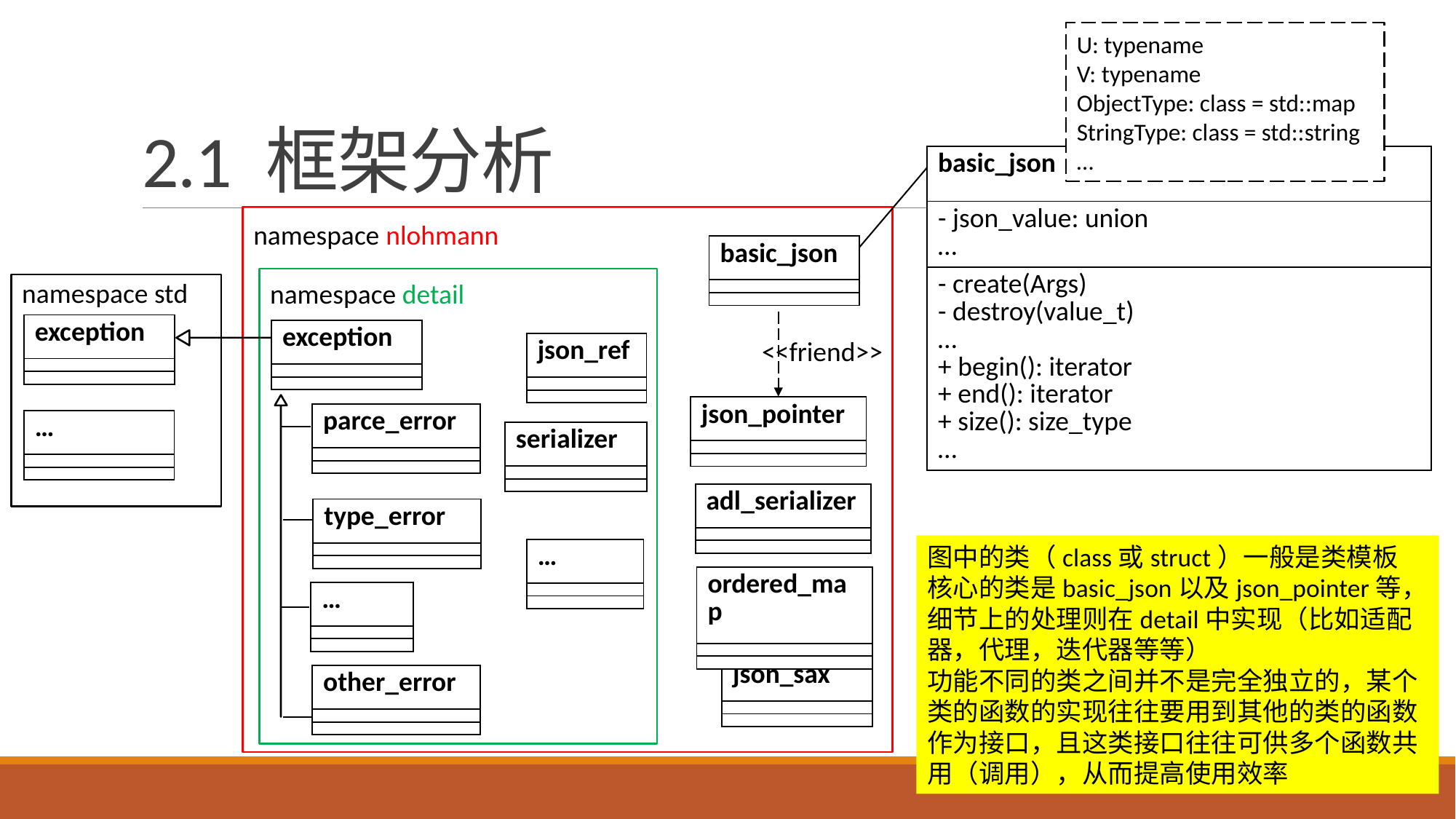

U: typename
V: typename
ObjectType: class = std::map
StringType: class = std::string
…
# 2.1 框架分析
| basic\_json |
| --- |
| - json\_value: union … |
| - create(Args) - destroy(value\_t) … + begin(): iterator + end(): iterator + size(): size\_type … |
namespace nlohmann

| basic\_json |
| --- |
|  |
|  |
namespace detail

namespace std

| exception |
| --- |
|  |
|  |
| exception |
| --- |
|  |
|  |
<<friend>>
| json\_ref |
| --- |
|  |
|  |

| json\_pointer |
| --- |
|  |
|  |
| parce\_error |
| --- |
|  |
|  |
| … |
| --- |
|  |
|  |
| serializer |
| --- |
|  |
|  |
| adl\_serializer |
| --- |
|  |
|  |
| type\_error |
| --- |
|  |
|  |
图中的类（class或struct）一般是类模板
核心的类是basic_json以及json_pointer等，细节上的处理则在detail中实现（比如适配器，代理，迭代器等等）
功能不同的类之间并不是完全独立的，某个类的函数的实现往往要用到其他的类的函数作为接口，且这类接口往往可供多个函数共用（调用），从而提高使用效率
| … |
| --- |
|  |
|  |
| ordered\_map |
| --- |
|  |
|  |
| … |
| --- |
|  |
|  |
| json\_sax |
| --- |
|  |
|  |
| other\_error |
| --- |
|  |
|  |